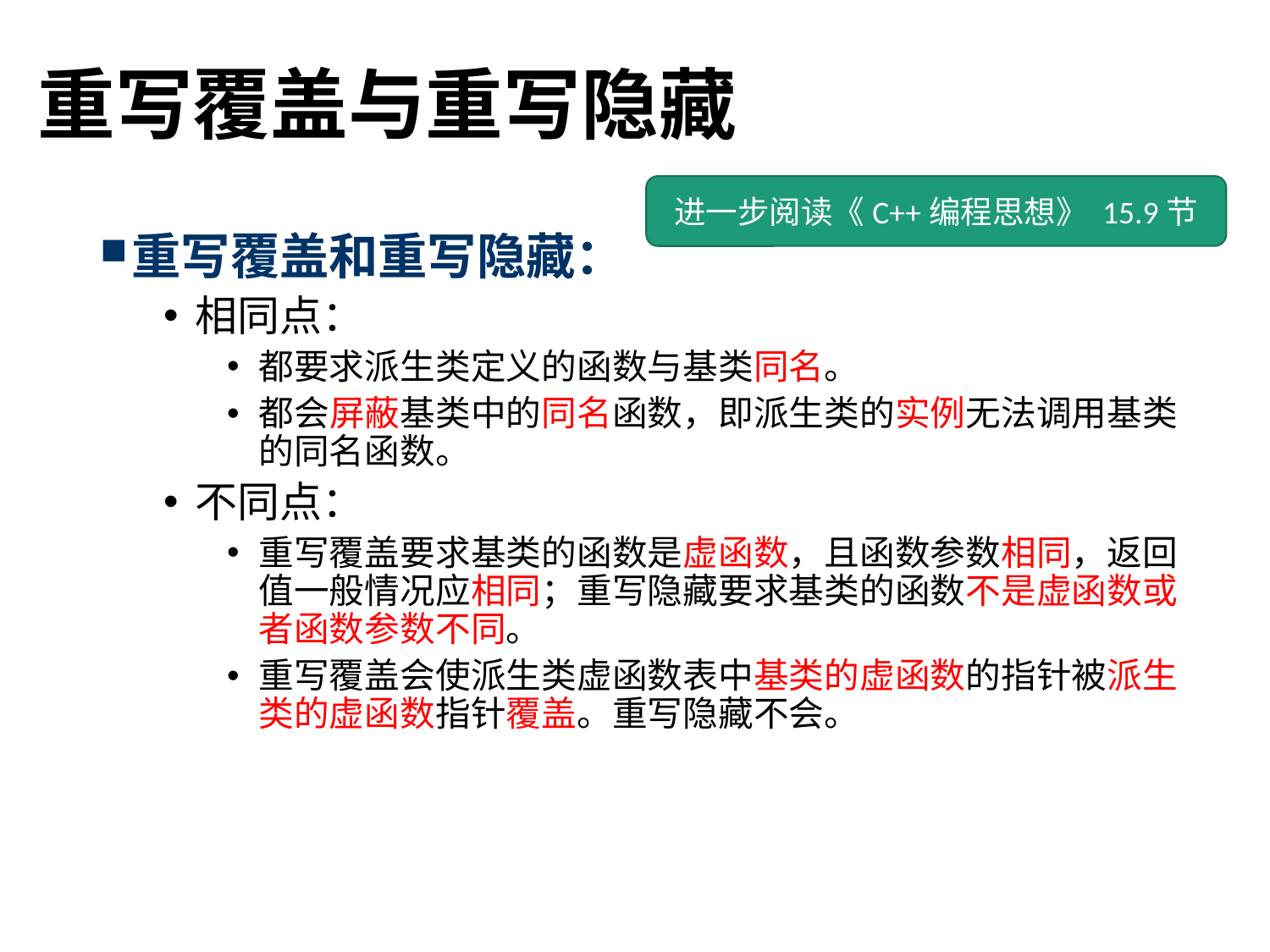

# 重写覆盖与重写隐藏
进一步阅读《C++编程思想》 15.9节
重写覆盖和重写隐藏：
相同点：
都要求派生类定义的函数与基类同名。
都会屏蔽基类中的同名函数，即派生类的实例无法调用基类的同名函数。
不同点：
重写覆盖要求基类的函数是虚函数，且函数参数相同，返回值一般情况应相同；重写隐藏要求基类的函数不是虚函数或者函数参数不同。
重写覆盖会使派生类虚函数表中基类的虚函数的指针被派生类的虚函数指针覆盖。重写隐藏不会。